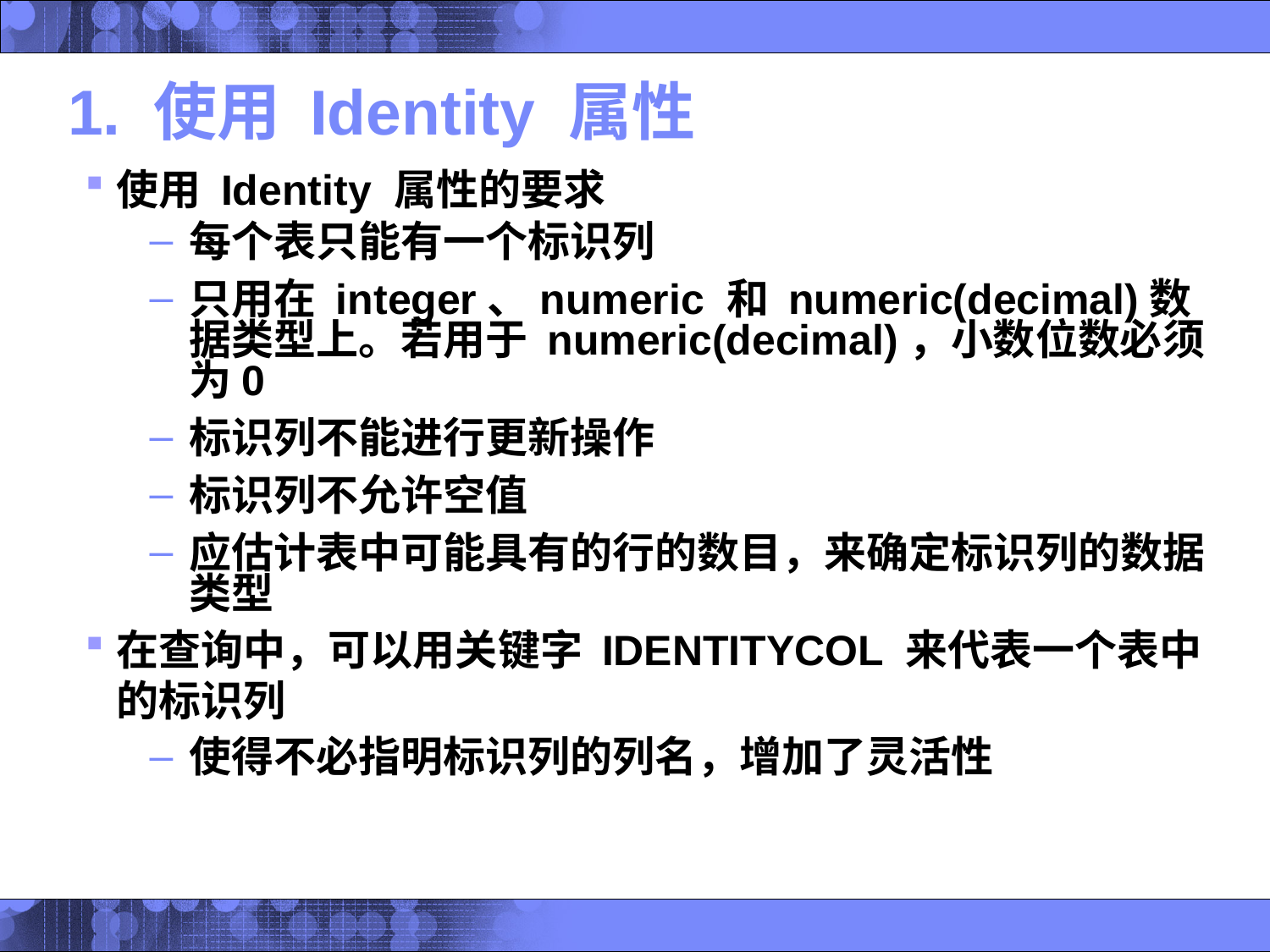

# 1. 使用 Identity 属性
使用 Identity 属性的要求
每个表只能有一个标识列
只用在 integer、numeric 和 numeric(decimal)数据类型上。若用于 numeric(decimal)，小数位数必须为0
标识列不能进行更新操作
标识列不允许空值
应估计表中可能具有的行的数目，来确定标识列的数据类型
在查询中，可以用关键字 IDENTITYCOL 来代表一个表中的标识列
使得不必指明标识列的列名，增加了灵活性